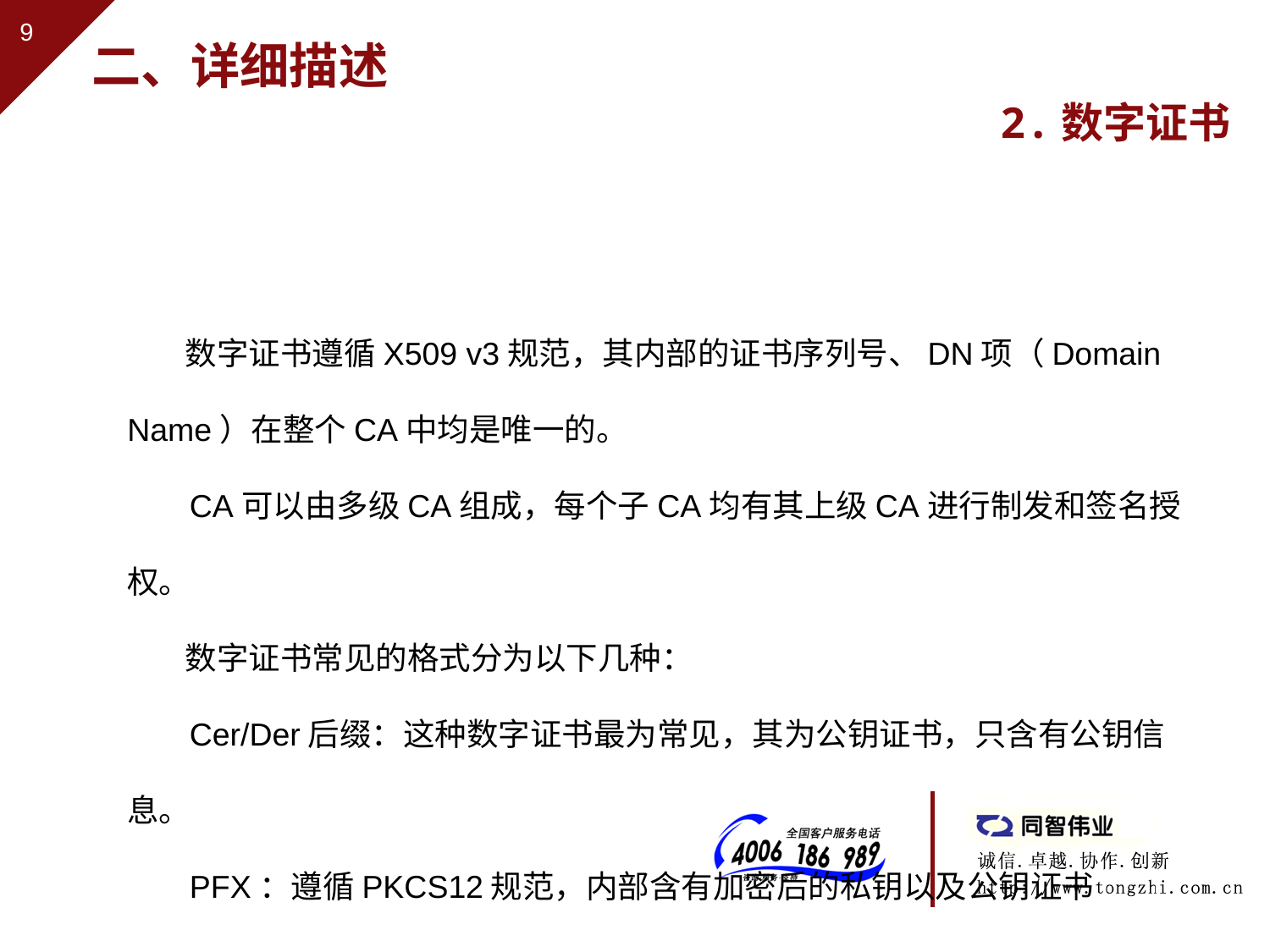

# 二、详细描述
2.数字证书
       数字证书遵循X509 v3规范，其内部的证书序列号、DN项（Domain Name）在整个CA中均是唯一的。
       CA可以由多级CA组成，每个子CA均有其上级CA进行制发和签名授权。
       数字证书常见的格式分为以下几种：
       Cer/Der后缀：这种数字证书最为常见，其为公钥证书，只含有公钥信息。
       PFX：遵循PKCS12规范，内部含有加密后的私钥以及公钥证书